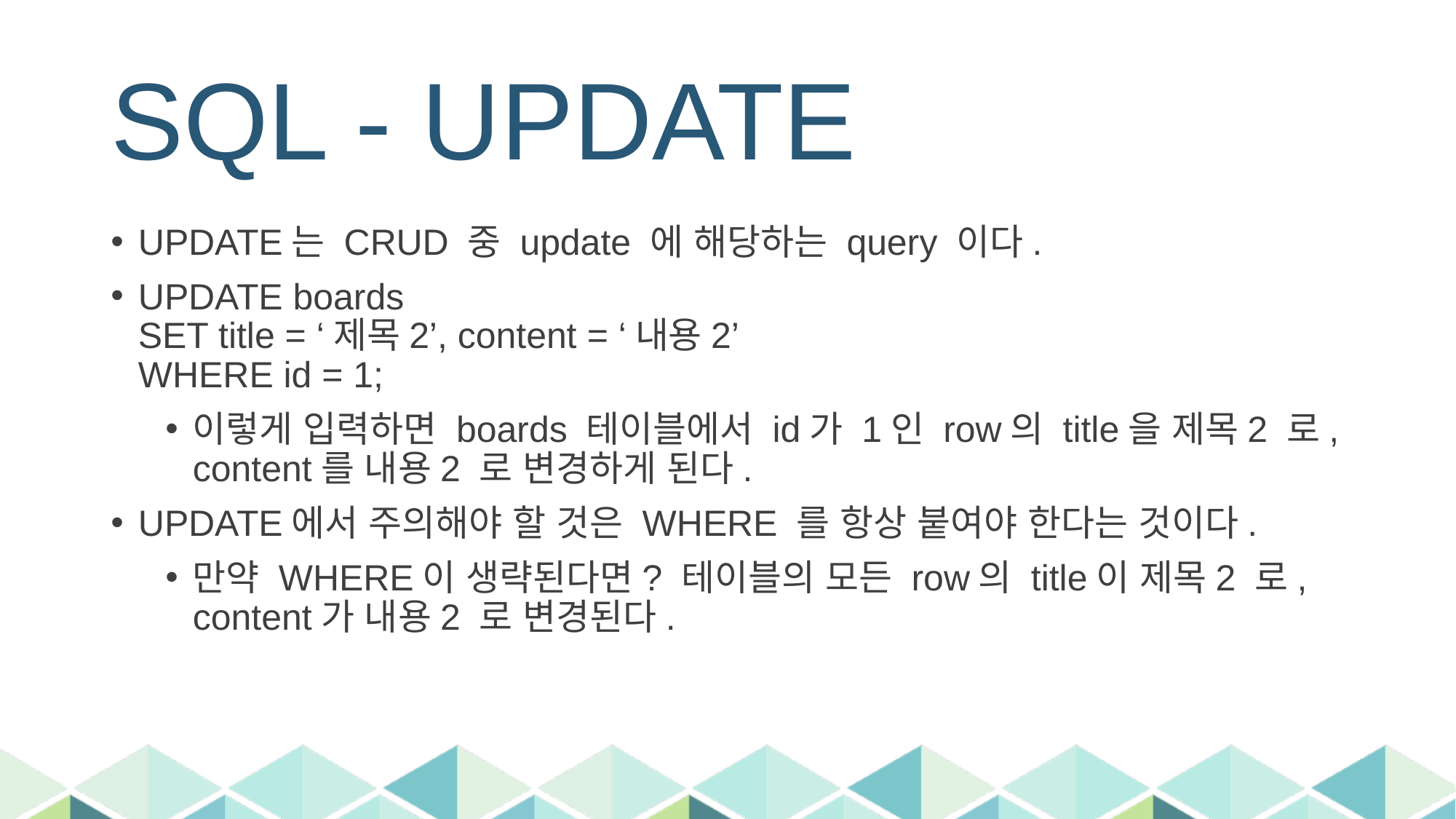

# SQL - UPDATE
UPDATE는 CRUD 중 update 에 해당하는 query 이다.
UPDATE boards
SET title = ‘제목2’, content = ‘내용2’
WHERE id = 1;
이렇게 입력하면 boards 테이블에서 id가 1인 row의 title을 제목2 로, content를 내용2 로 변경하게 된다.
UPDATE에서 주의해야 할 것은 WHERE 를 항상 붙여야 한다는 것이다.
만약 WHERE이 생략된다면? 테이블의 모든 row의 title이 제목2 로, content가 내용2 로 변경된다.